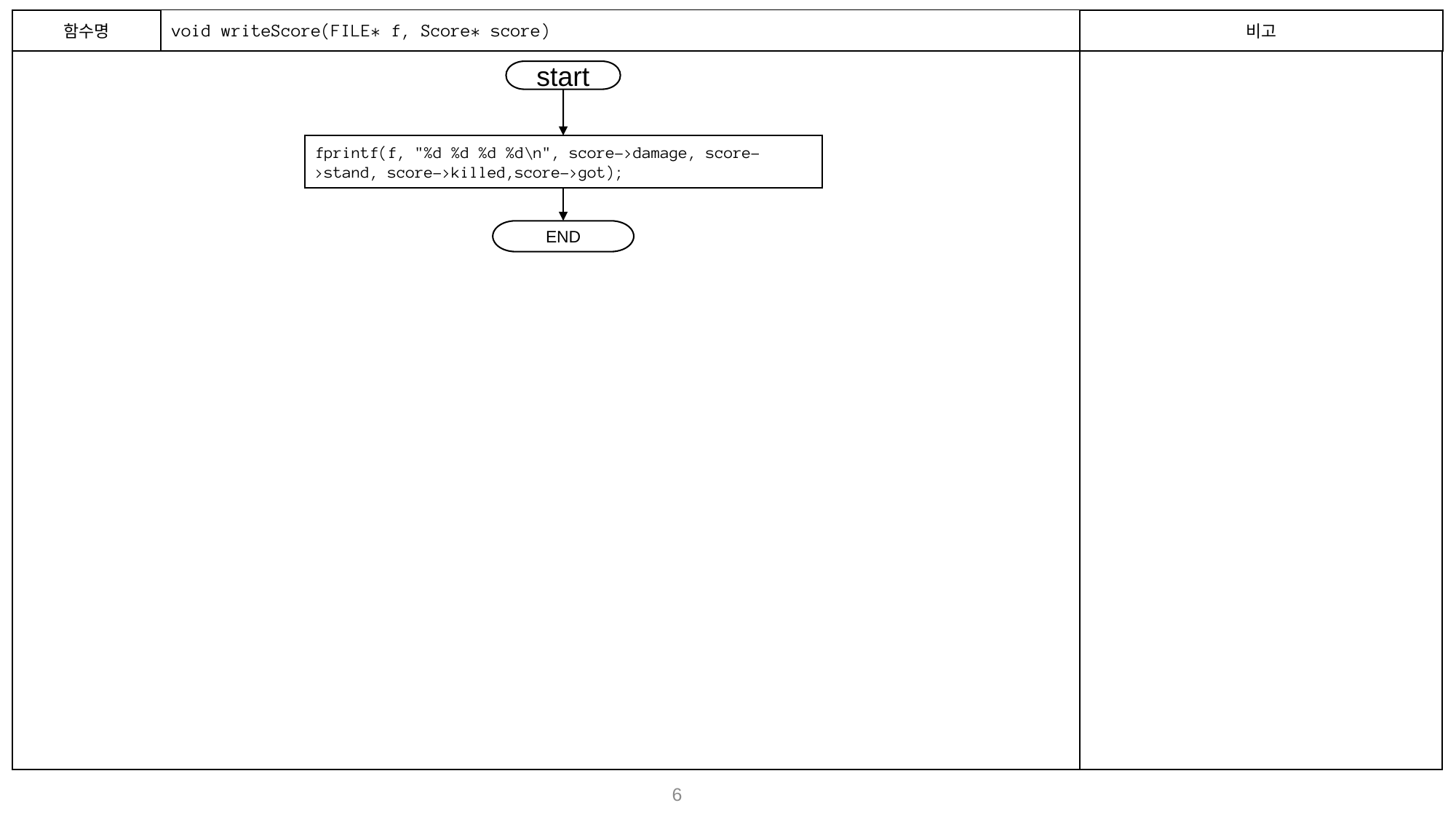

함수명
# void writeScore(FILE* f, Score* score)
비고

start
fprintf(f, "%d %d %d %d\n", score->damage, score->stand, score->killed,score->got);
END
6